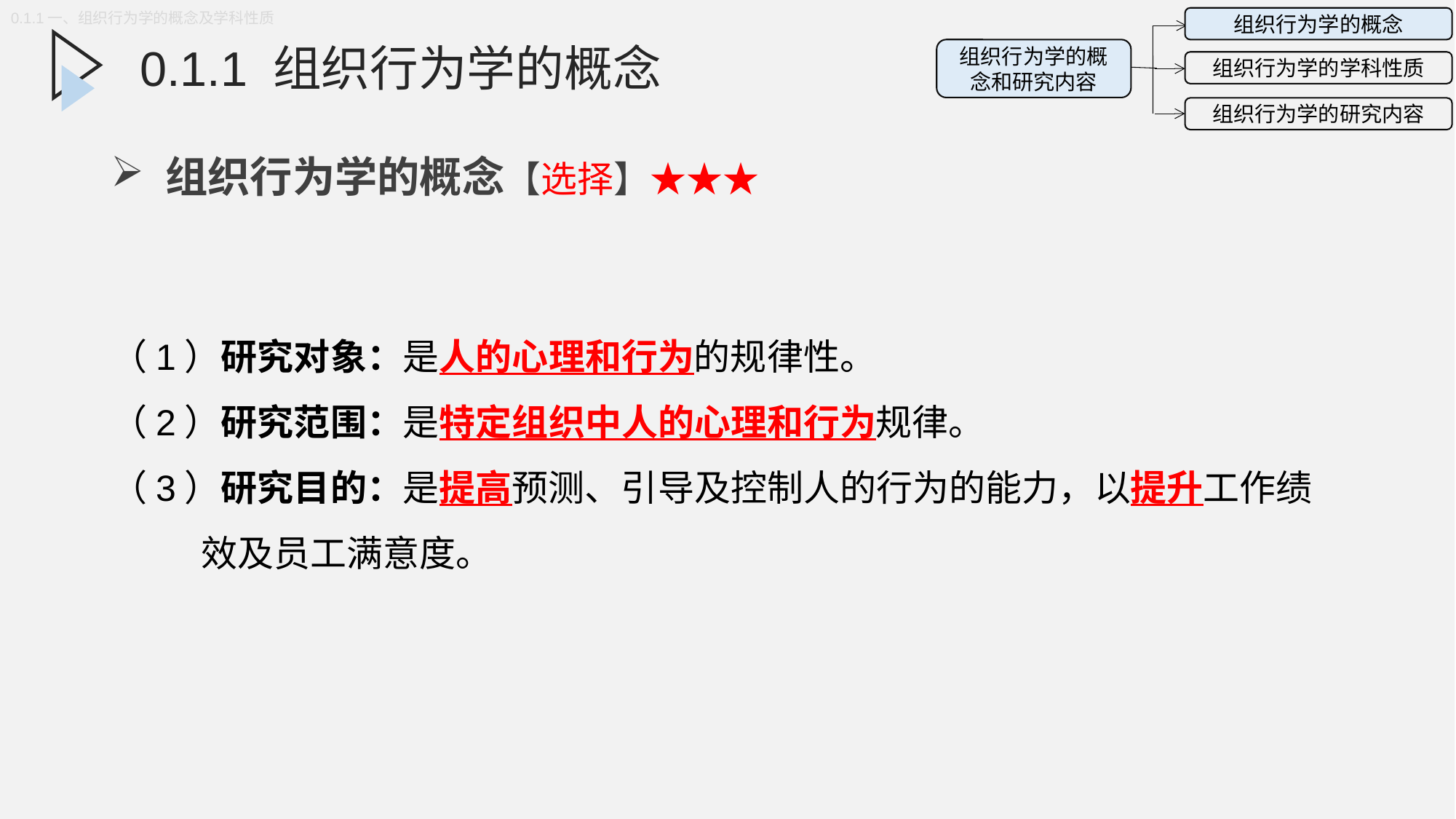

0.1.1一、组织行为学的概念及学科性质
组织行为学的概念
组织行为学的概念和研究内容
组织行为学的学科性质

组织行为学的研究内容
0.1.1 组织行为学的概念
组织行为学的概念【选择】★★★
（1）研究对象：是人的心理和行为的规律性。
（2）研究范围：是特定组织中人的心理和行为规律。
（3）研究目的：是提高预测、引导及控制人的行为的能力，以提升工作绩
          效及员工满意度。